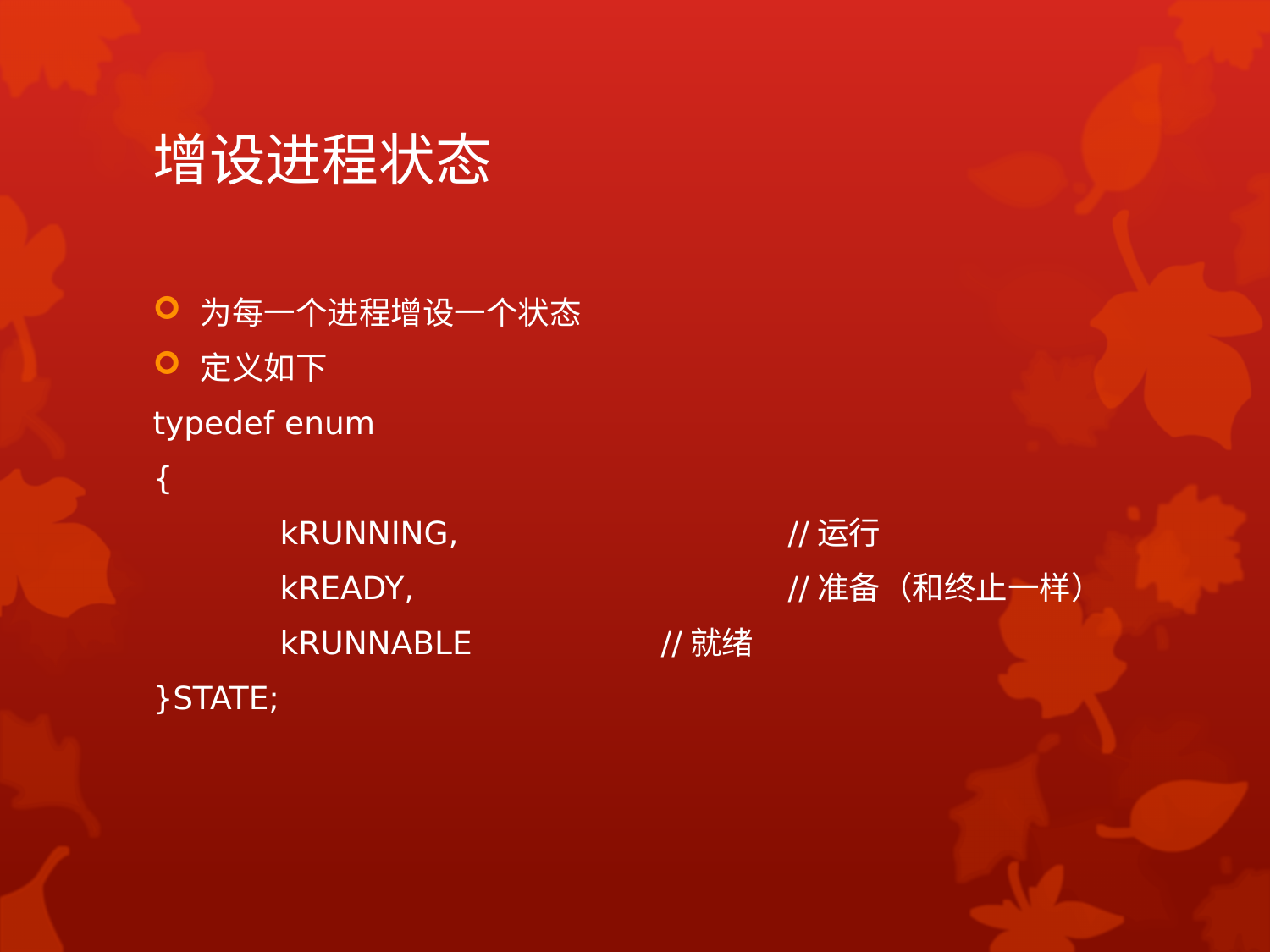

# 增设进程状态
为每一个进程增设一个状态
定义如下
typedef enum
{
	kRUNNING,			//运行
	kREADY,			//准备（和终止一样）
	kRUNNABLE		//就绪
}STATE;